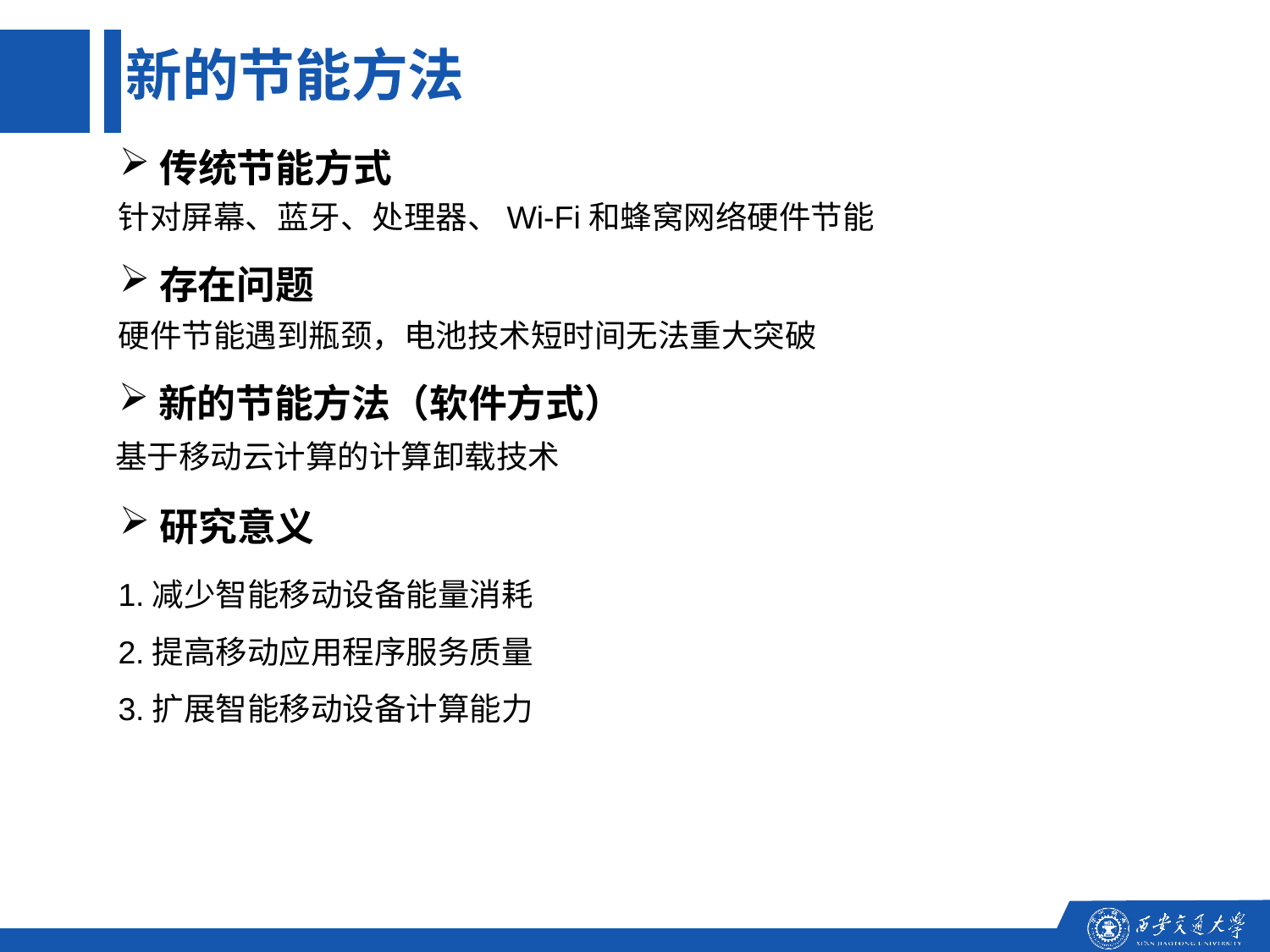

新的节能方法
传统节能方式
针对屏幕、蓝牙、处理器、Wi-Fi和蜂窝网络硬件节能
存在问题
硬件节能遇到瓶颈，电池技术短时间无法重大突破
新的节能方法（软件方式）
基于移动云计算的计算卸载技术
研究意义
1.减少智能移动设备能量消耗
2.提高移动应用程序服务质量
3.扩展智能移动设备计算能力